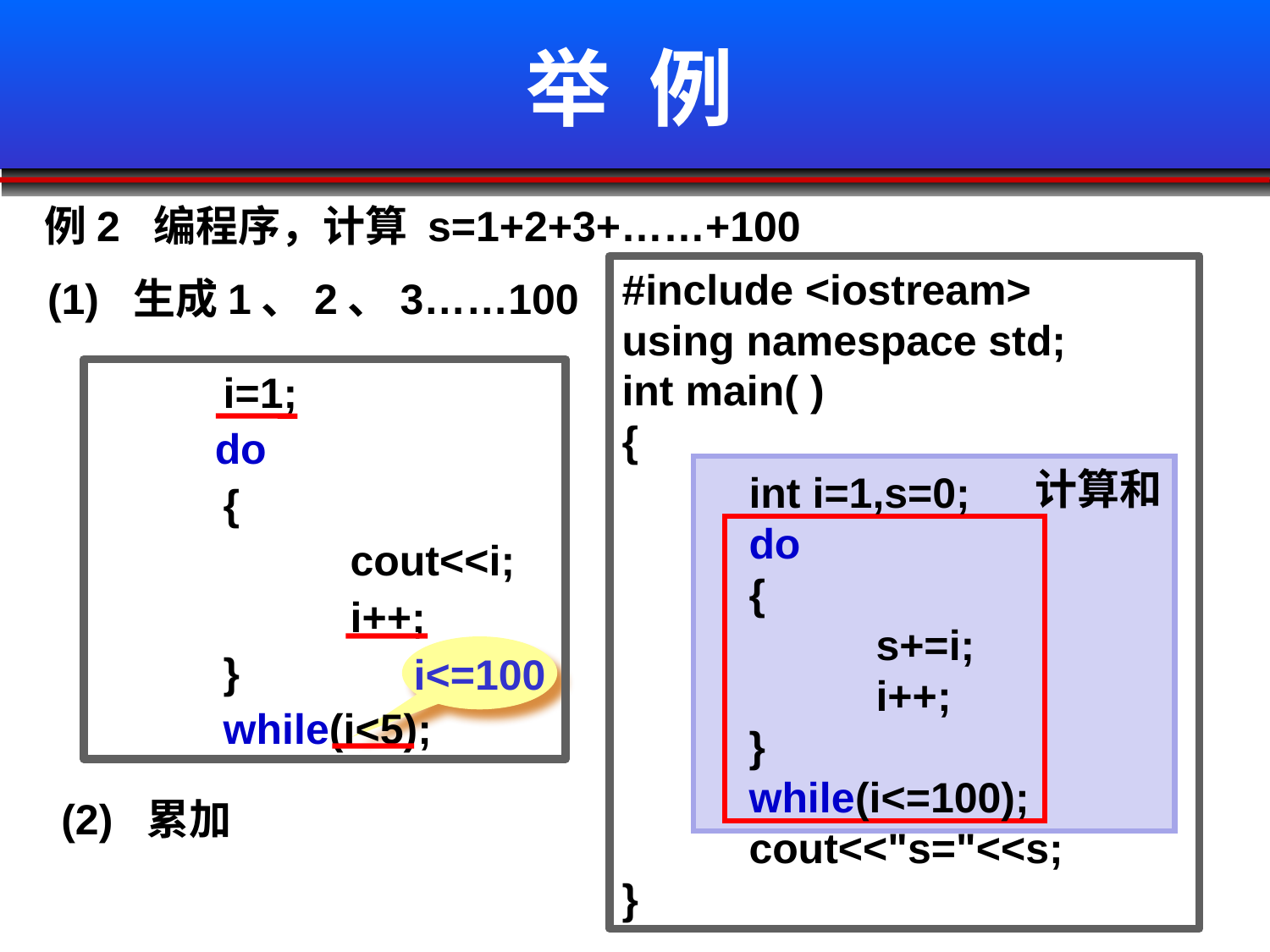

# 举  例
例2  编程序，计算 s=1+2+3+……+100
#include <iostream>
using namespace std;
int main( )
{
	int i=1,s=0;
	do
	{
		s+=i;
		i++;
	}
	while(i<=100);
	cout<<"s="<<s;
}
(1)  生成1、2、3……100
	i=1;
          do
	{
		cout<<i;
		i++;
	}
	while(i<5);

计算和

i<=100

(2)  累加